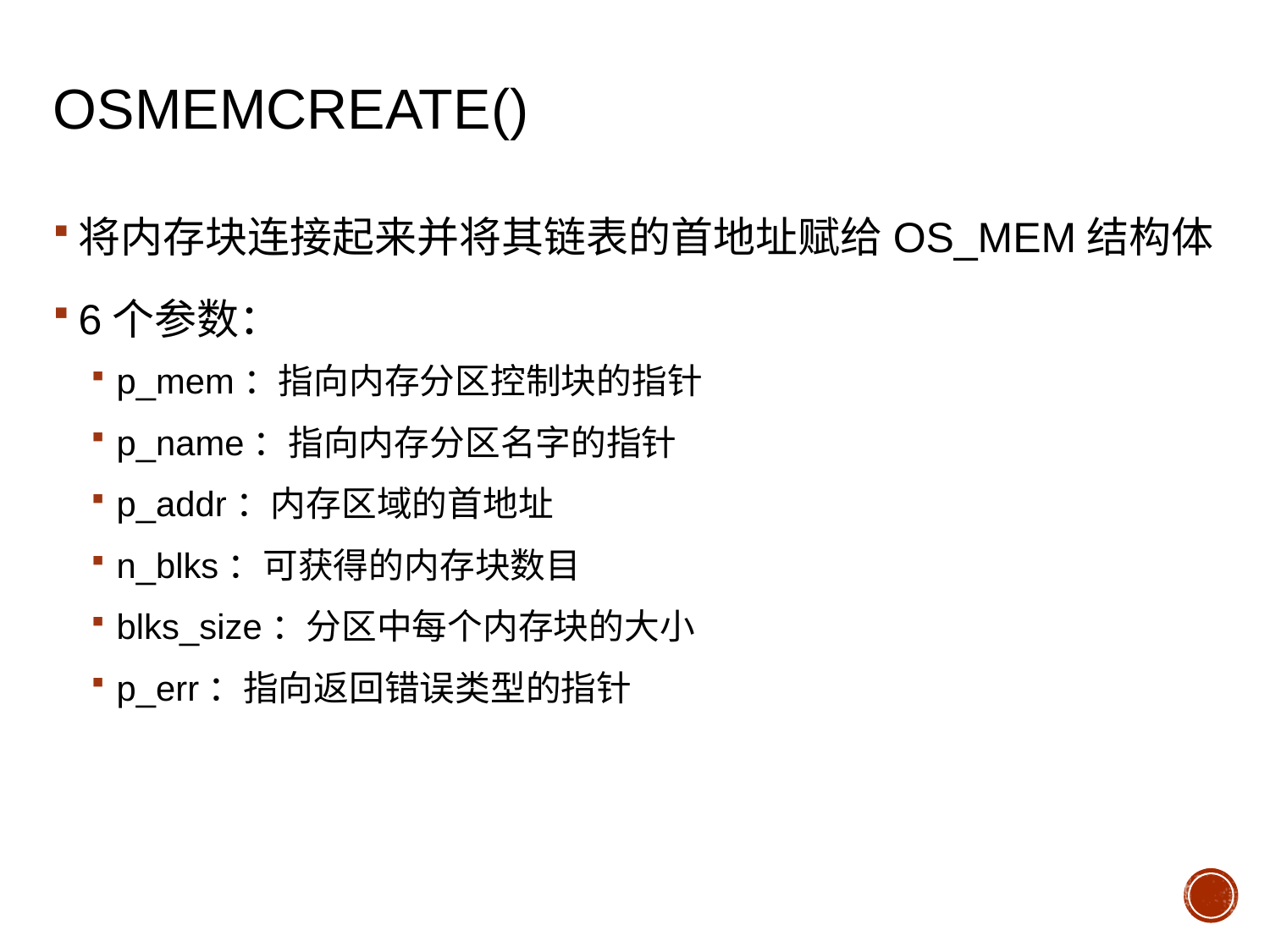

# OSMemCREATE()
将内存块连接起来并将其链表的首地址赋给OS_MEM结构体
6个参数：
p_mem：指向内存分区控制块的指针
p_name：指向内存分区名字的指针
p_addr：内存区域的首地址
n_blks：可获得的内存块数目
blks_size：分区中每个内存块的大小
p_err：指向返回错误类型的指针